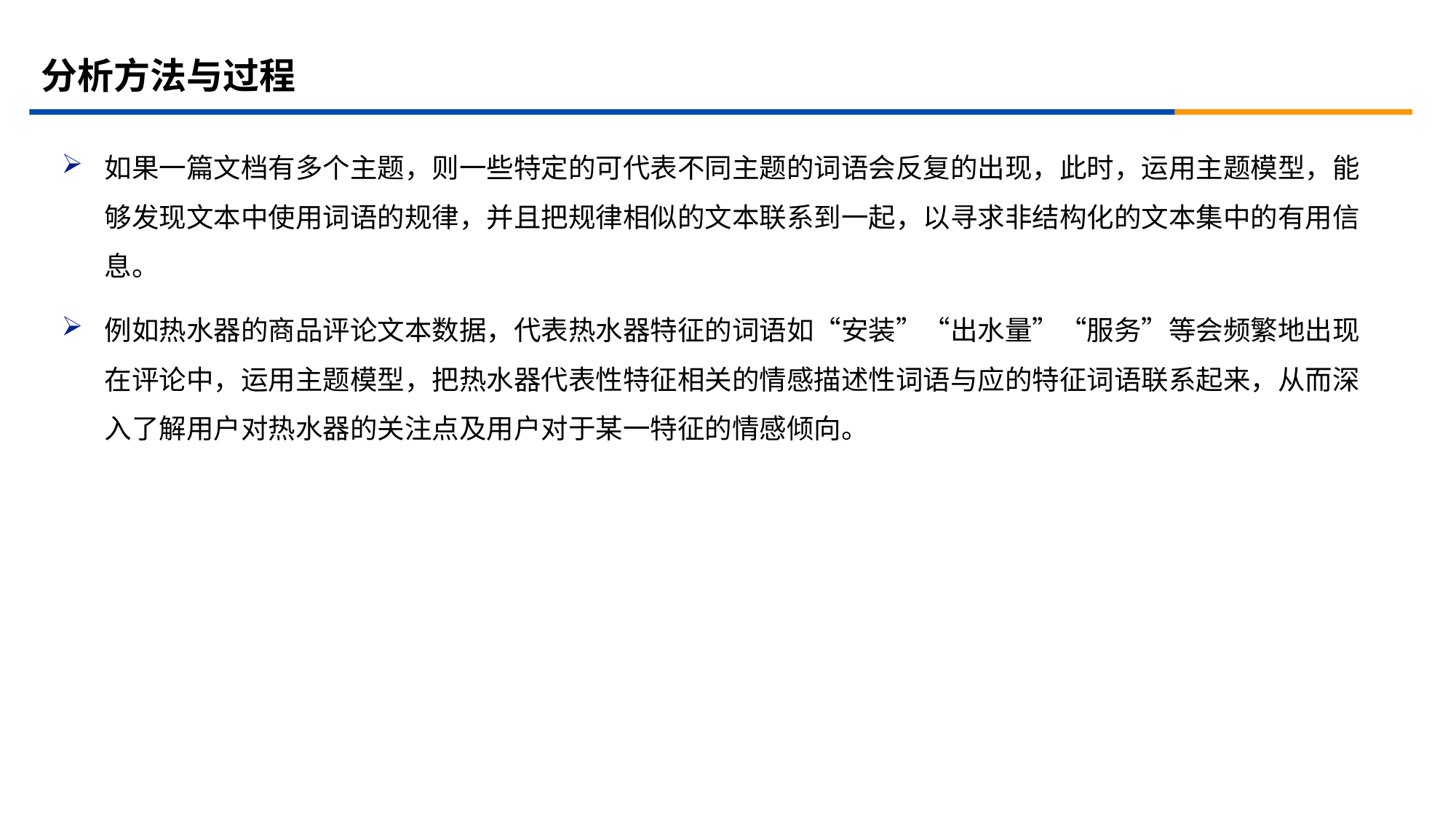

# 分析方法与过程
如果一篇文档有多个主题，则一些特定的可代表不同主题的词语会反复的出现，此时，运用主题模型，能够发现文本中使用词语的规律，并且把规律相似的文本联系到一起，以寻求非结构化的文本集中的有用信息。
例如热水器的商品评论文本数据，代表热水器特征的词语如“安装”“出水量”“服务”等会频繁地出现在评论中，运用主题模型，把热水器代表性特征相关的情感描述性词语与应的特征词语联系起来，从而深入了解用户对热水器的关注点及用户对于某一特征的情感倾向。